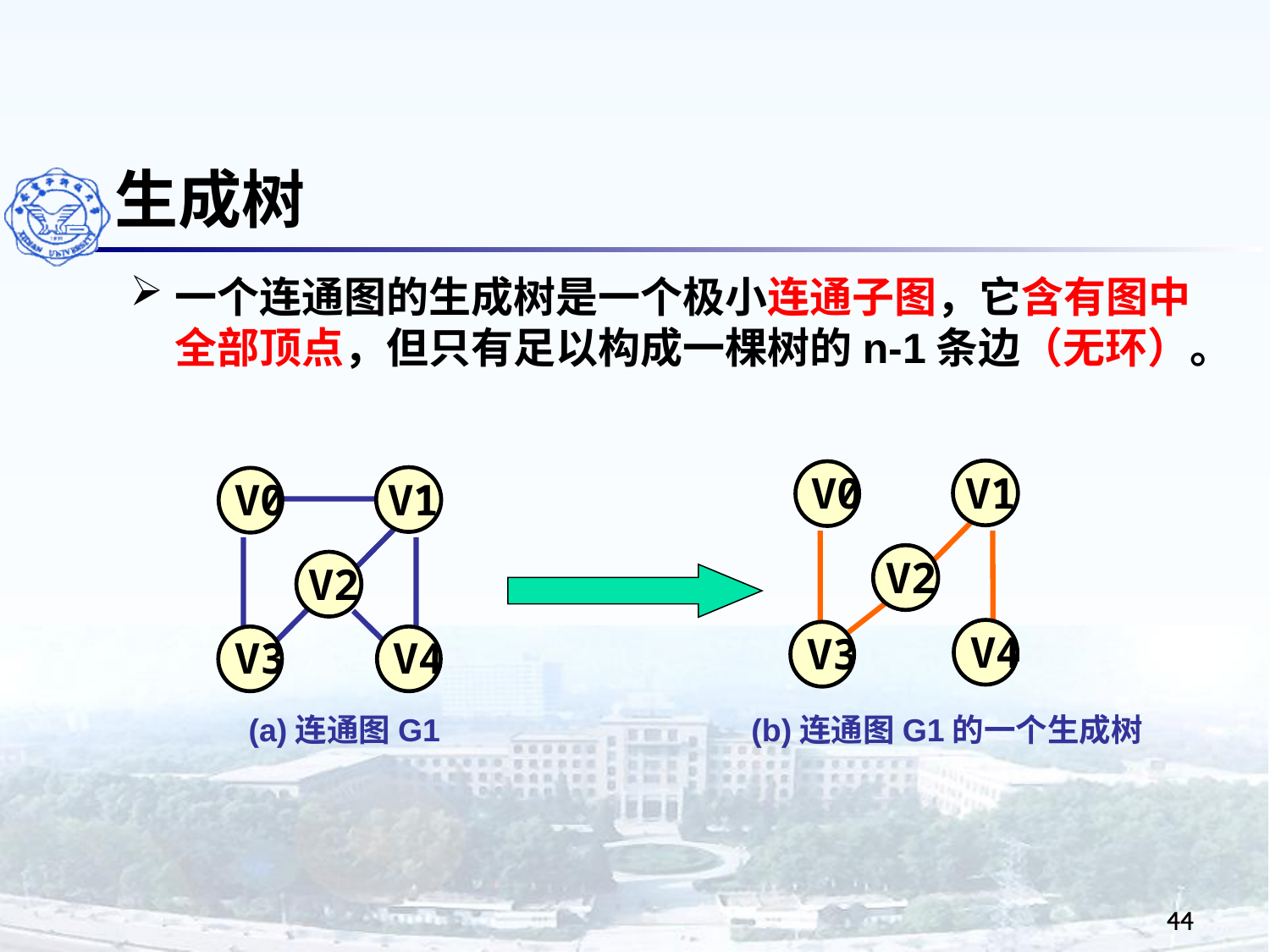

生成树
一个连通图的生成树是一个极小连通子图，它含有图中全部顶点，但只有足以构成一棵树的n-1条边（无环）。
 V0

 V1

 V0

 V1

 V2

 V3

 V4

 V2

 V4

 V3

(a)连通图G1
(b)连通图G1的一个生成树
44